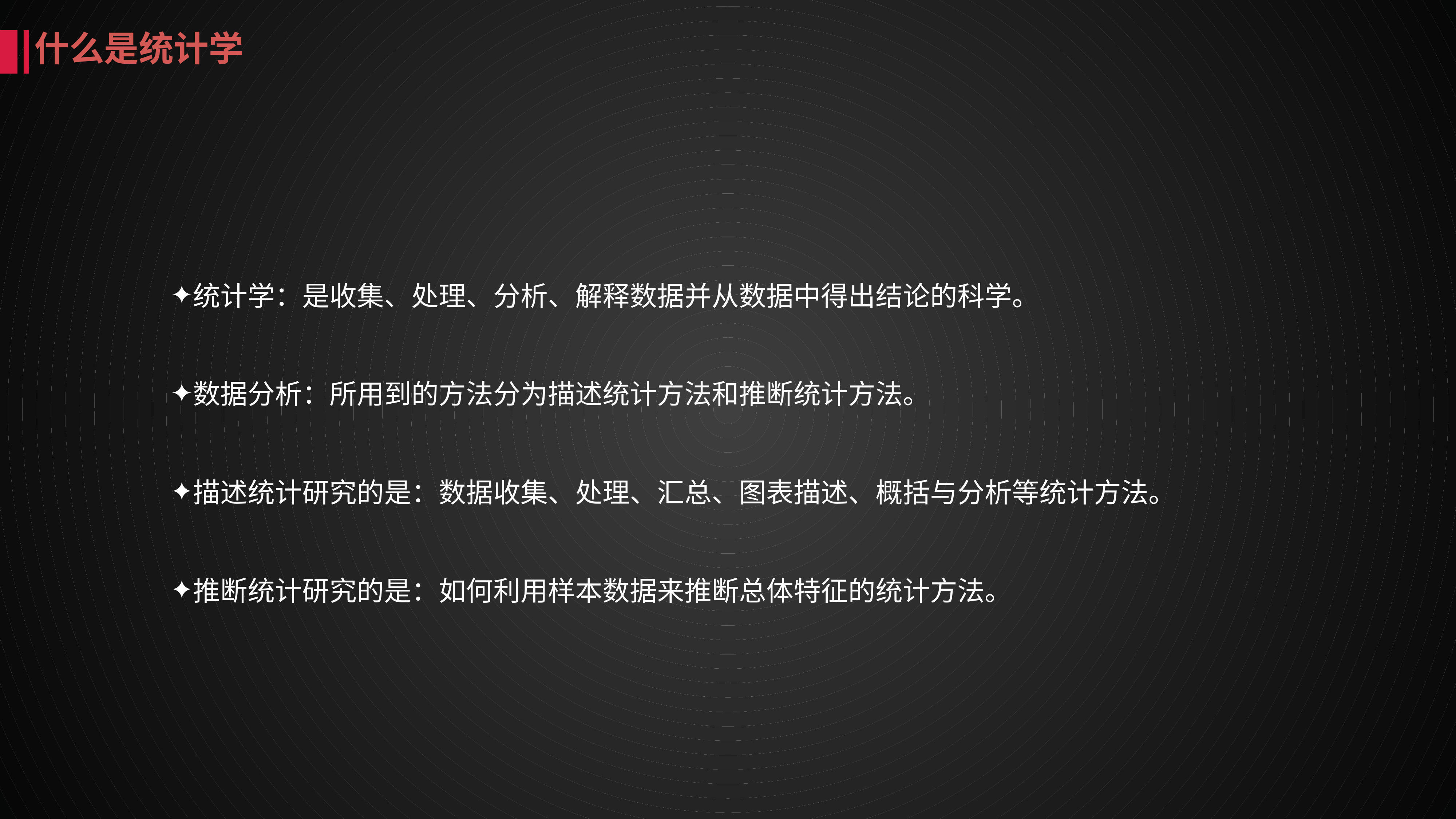

什么是统计学
统计学：是收集、处理、分析、解释数据并从数据中得出结论的科学。
数据分析：所用到的方法分为描述统计方法和推断统计方法。
描述统计研究的是：数据收集、处理、汇总、图表描述、概括与分析等统计方法。
推断统计研究的是：如何利用样本数据来推断总体特征的统计方法。